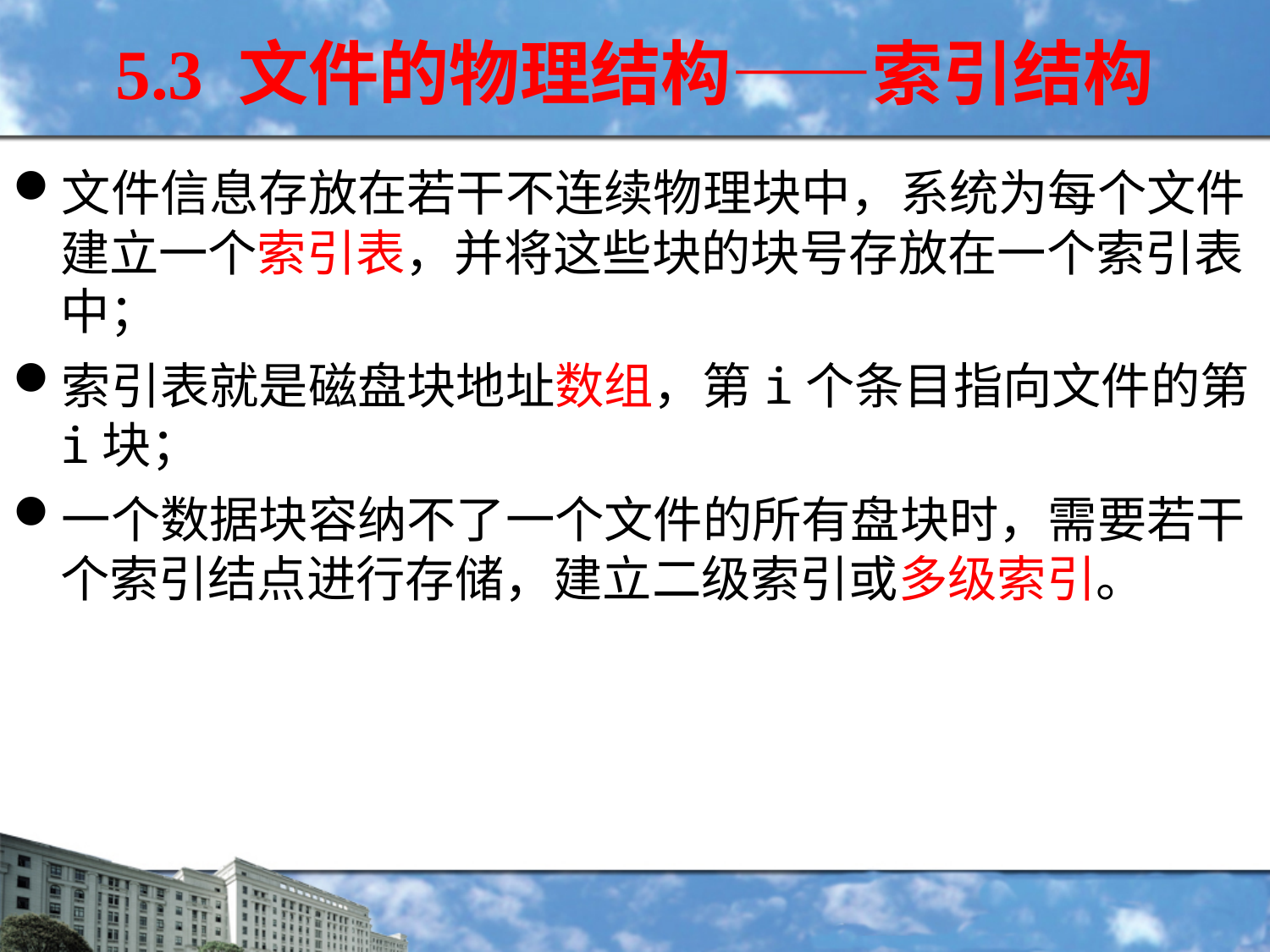

5.3 文件的物理结构——索引结构
文件信息存放在若干不连续物理块中，系统为每个文件建立一个索引表，并将这些块的块号存放在一个索引表中；
索引表就是磁盘块地址数组，第i个条目指向文件的第i块；
一个数据块容纳不了一个文件的所有盘块时，需要若干个索引结点进行存储，建立二级索引或多级索引。